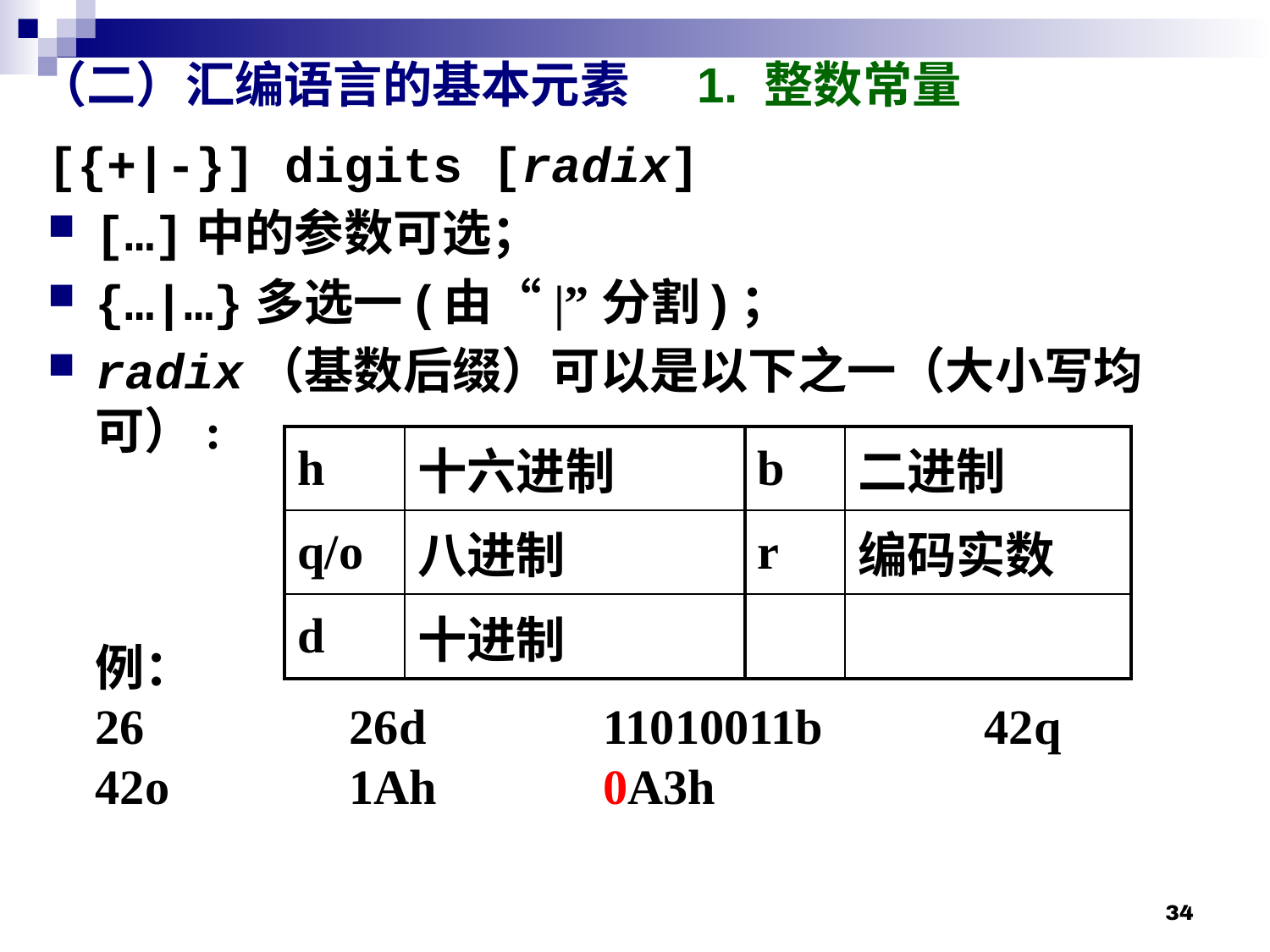

# （二）汇编语言的基本元素     1. 整数常量
[{+|-}] digits [radix]
[…]中的参数可选；
{…|…}多选一(由“|”分割)；
radix（基数后缀）可以是以下之一（大小写均可）:
例：
26		26d		11010011b		42q
42o		1Ah		0A3h
| h | 十六进制 | b | 二进制 |
| --- | --- | --- | --- |
| q/o | 八进制 | r | 编码实数 |
| d | 十进制 |  |  |
34